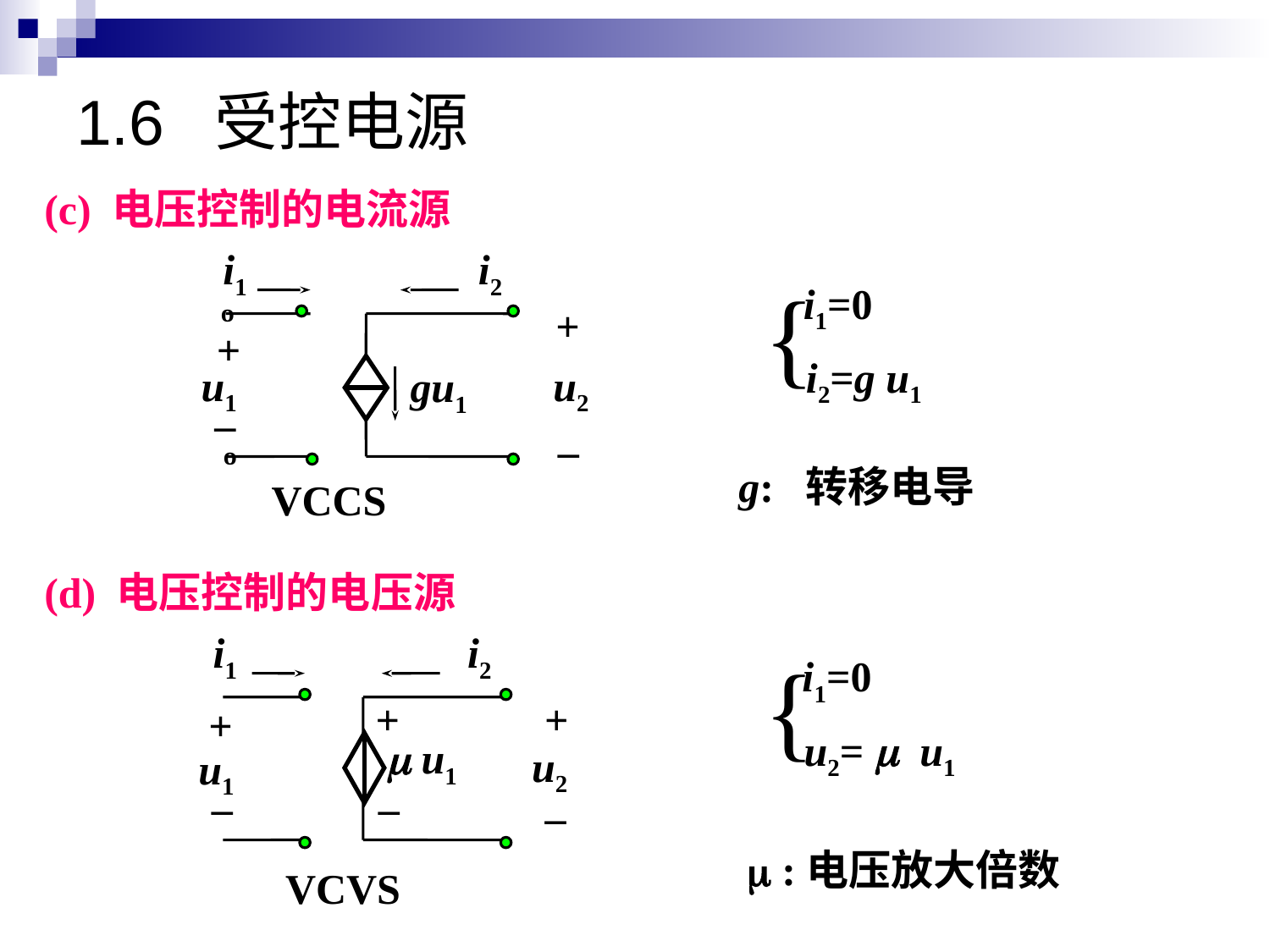

# 1.6  受控电源
(c) 电压控制的电流源
i1
i2
º

+

+
u1

u2
gu1

_
_

º

VCCS
{
 i1=0
i2=g u1
g:  转移电导
(d) 电压控制的电压源
i1
i2

+
+

+

μ u1
u2
u1

_
_
_

VCVS
{
 i1=0
u2= μ u1
μ :电压放大倍数